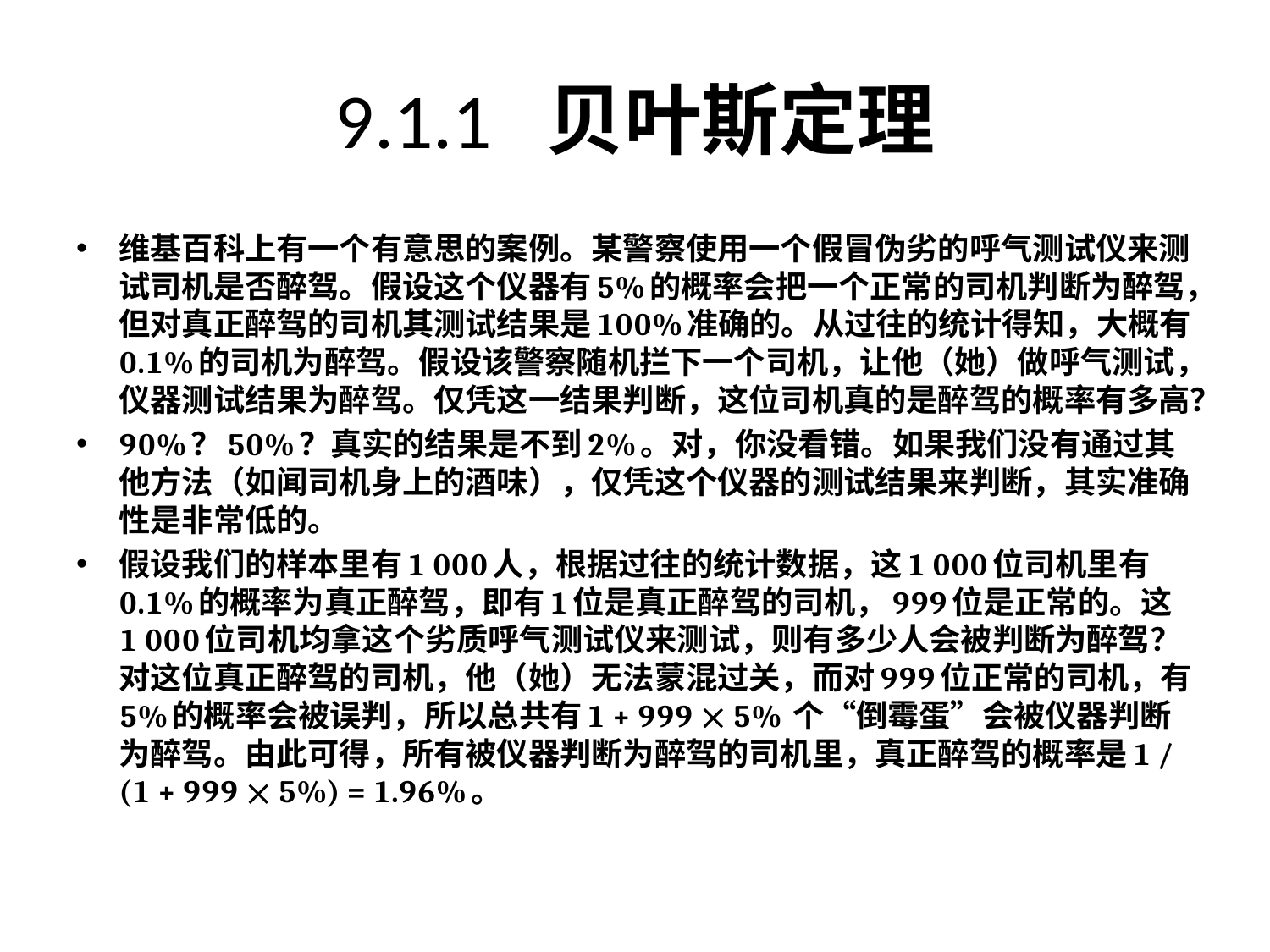

# 9.1.1  贝叶斯定理
维基百科上有一个有意思的案例。某警察使用一个假冒伪劣的呼气测试仪来测试司机是否醉驾。假设这个仪器有5%的概率会把一个正常的司机判断为醉驾，但对真正醉驾的司机其测试结果是100%准确的。从过往的统计得知，大概有0.1%的司机为醉驾。假设该警察随机拦下一个司机，让他（她）做呼气测试，仪器测试结果为醉驾。仅凭这一结果判断，这位司机真的是醉驾的概率有多高？
90%？50%？真实的结果是不到2%。对，你没看错。如果我们没有通过其他方法（如闻司机身上的酒味），仅凭这个仪器的测试结果来判断，其实准确性是非常低的。
假设我们的样本里有1 000人，根据过往的统计数据，这1 000位司机里有0.1%的概率为真正醉驾，即有1位是真正醉驾的司机，999位是正常的。这1 000位司机均拿这个劣质呼气测试仪来测试，则有多少人会被判断为醉驾？对这位真正醉驾的司机，他（她）无法蒙混过关，而对999位正常的司机，有5%的概率会被误判，所以总共有1 + 999 × 5% 个“倒霉蛋”会被仪器判断为醉驾。由此可得，所有被仪器判断为醉驾的司机里，真正醉驾的概率是1 / (1 + 999 × 5%) = 1.96%。